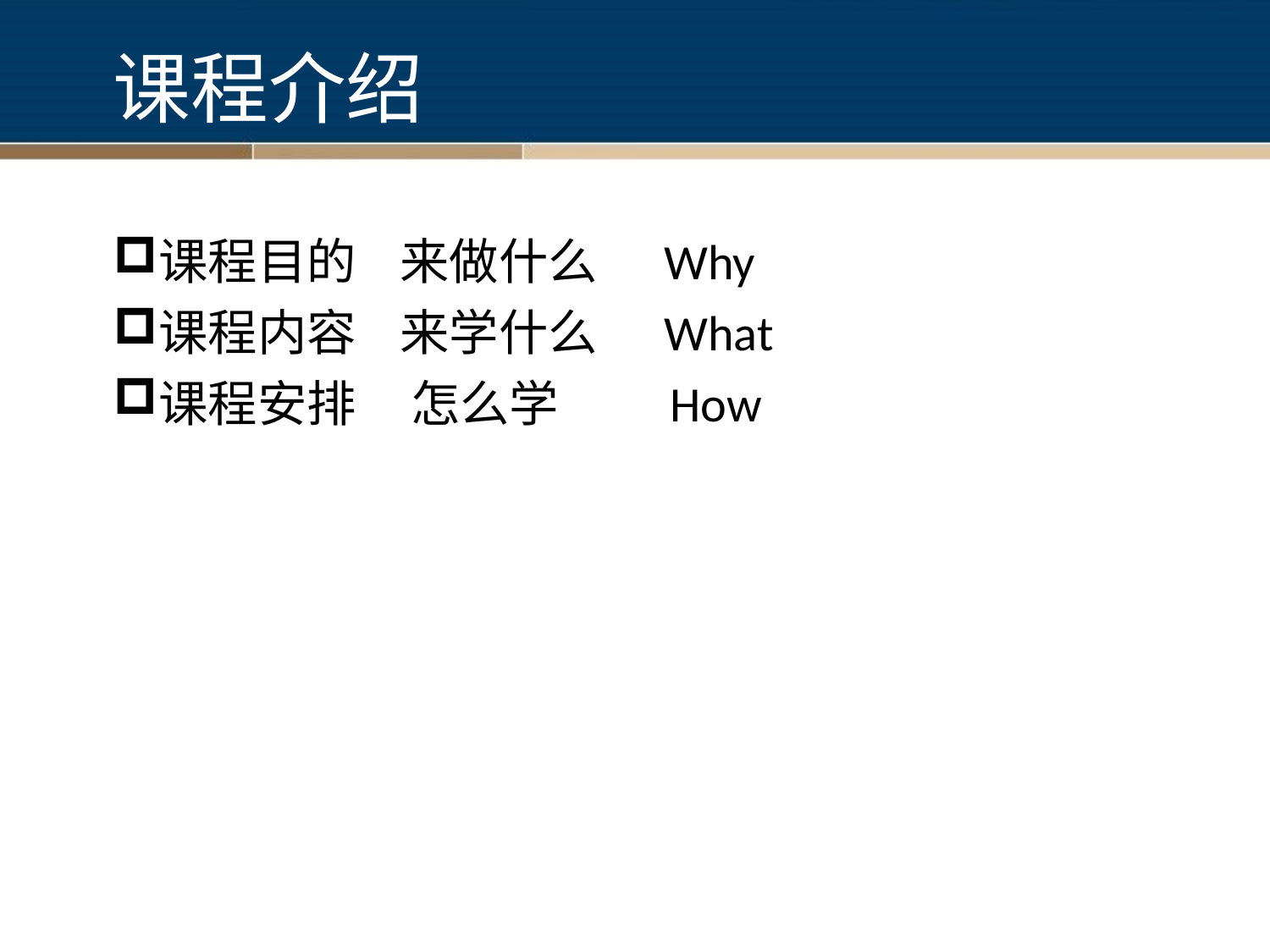

# 课程介绍
课程目的    来做什么     Why
课程内容    来学什么     What
课程安排     怎么学         How